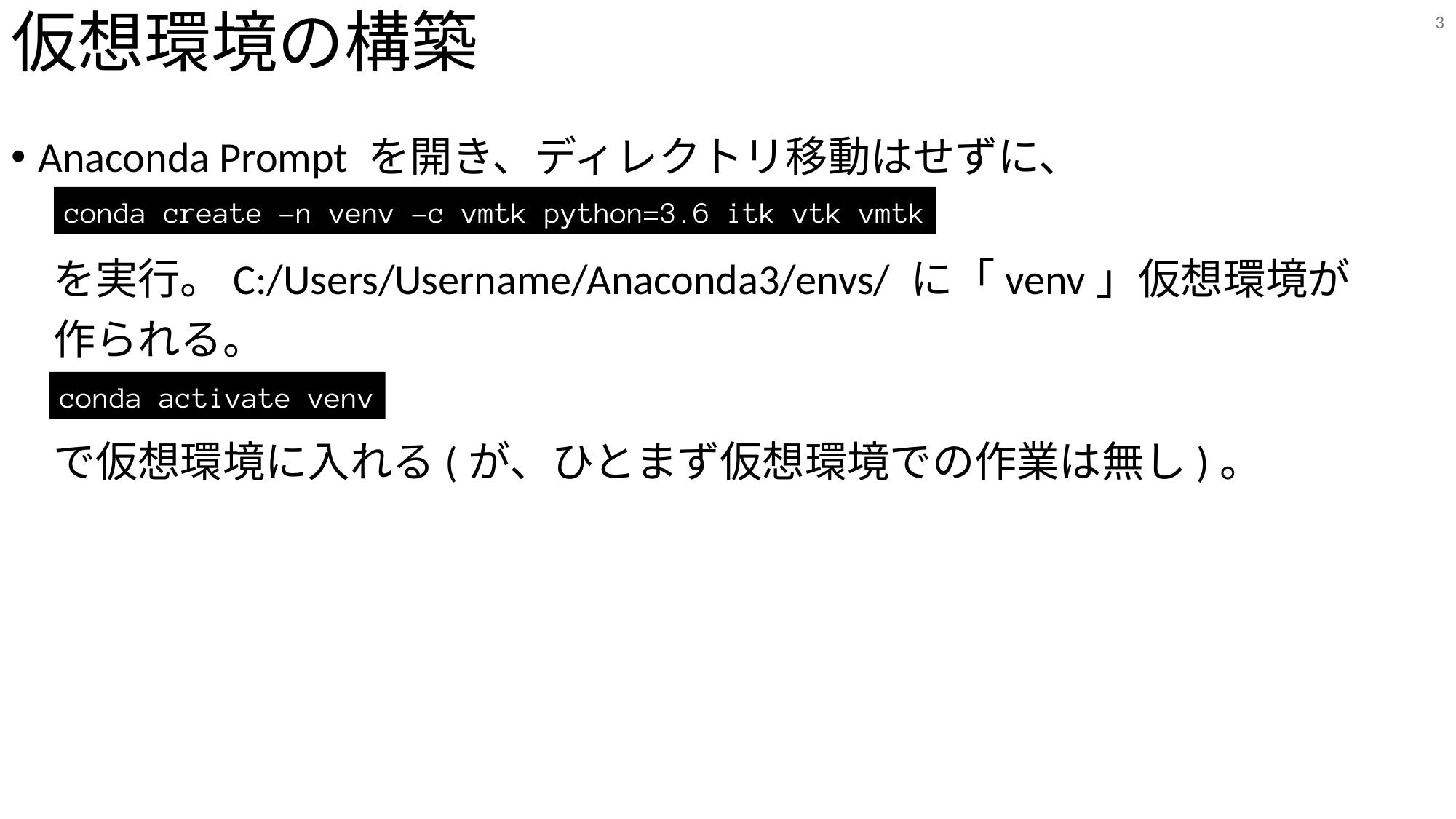

3
# 仮想環境の構築
Anaconda Prompt を開き、ディレクトリ移動はせずに、

　を実行。C:/Users/Username/Anaconda3/envs/ に「venv」仮想環境が
　作られる。

　で仮想環境に入れる(が、ひとまず仮想環境での作業は無し)。
conda create –n venv –c vmtk python=3.6 itk vtk vmtk
conda activate venv